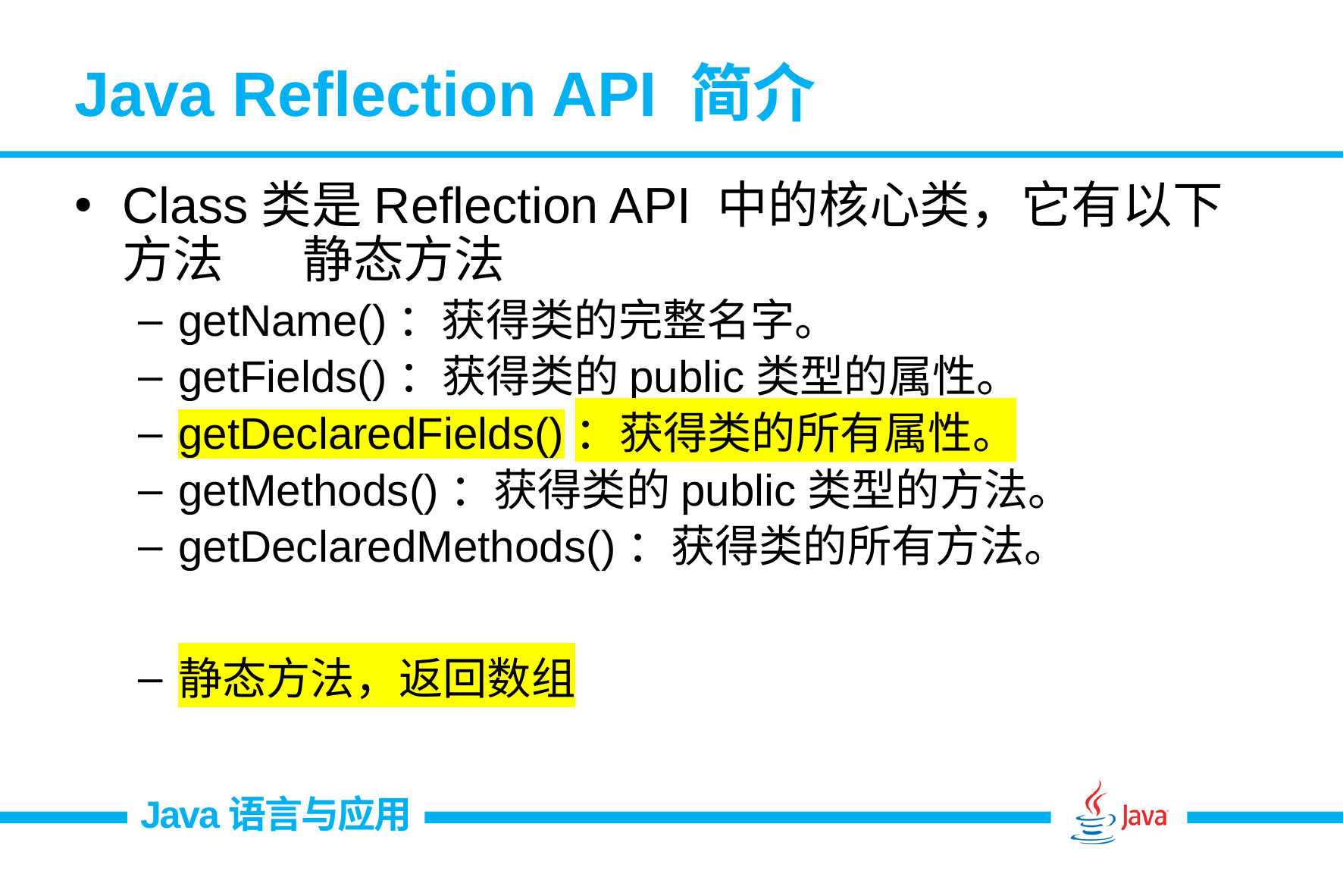

# Java Reflection API 简介
Class类是Reflection API 中的核心类，它有以下方法       静态方法
getName()：获得类的完整名字。
getFields()：获得类的public类型的属性。
getDeclaredFields()：获得类的所有属性。
getMethods()：获得类的public类型的方法。
getDeclaredMethods()：获得类的所有方法。

静态方法，返回数组